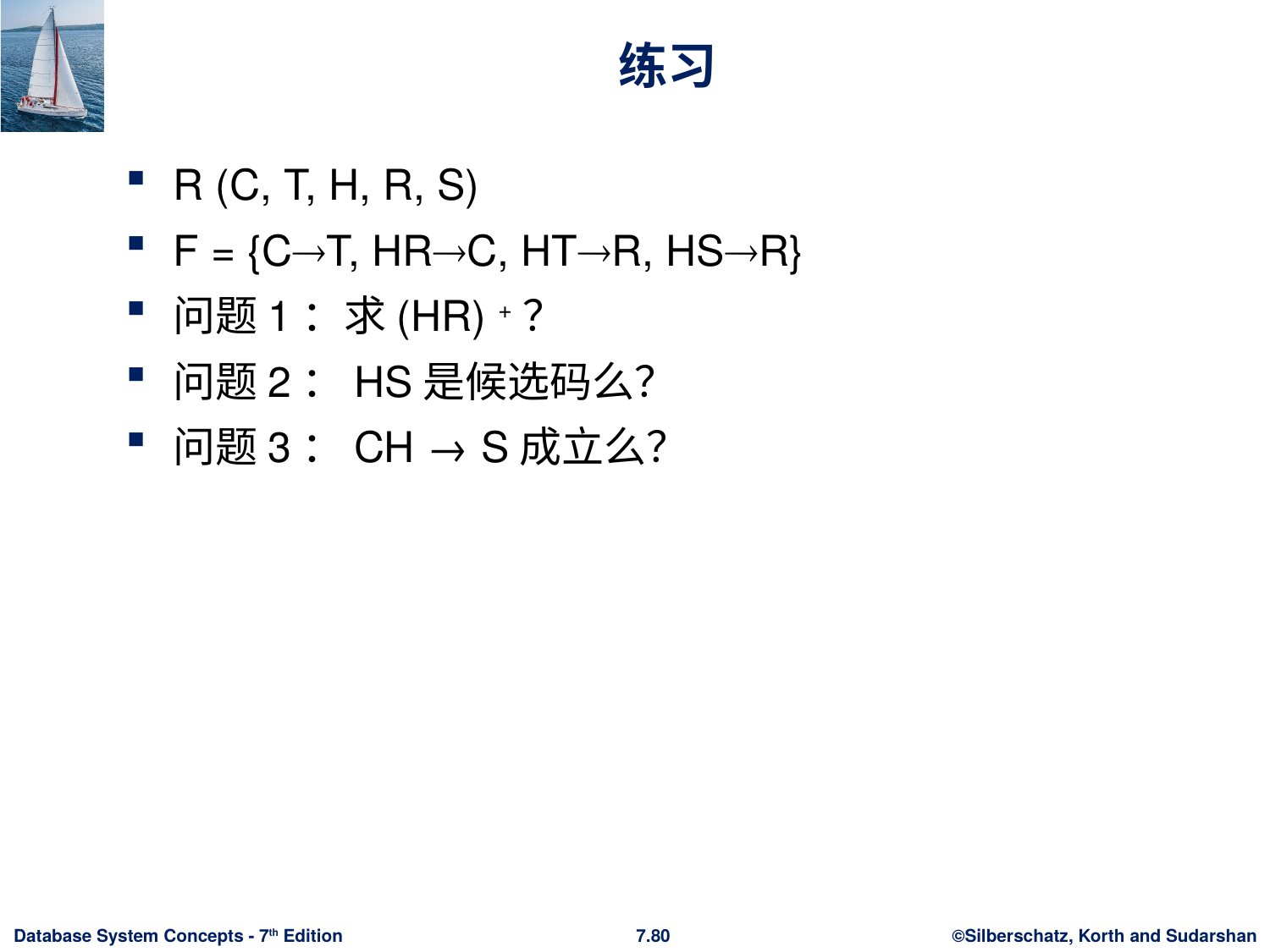

# 练习
R (C, T, H, R, S)
F = {C→T, HR→C, HT→R, HS→R}
问题1：求(HR) +？
问题2：HS是候选码么？
问题3：CH → S成立么？